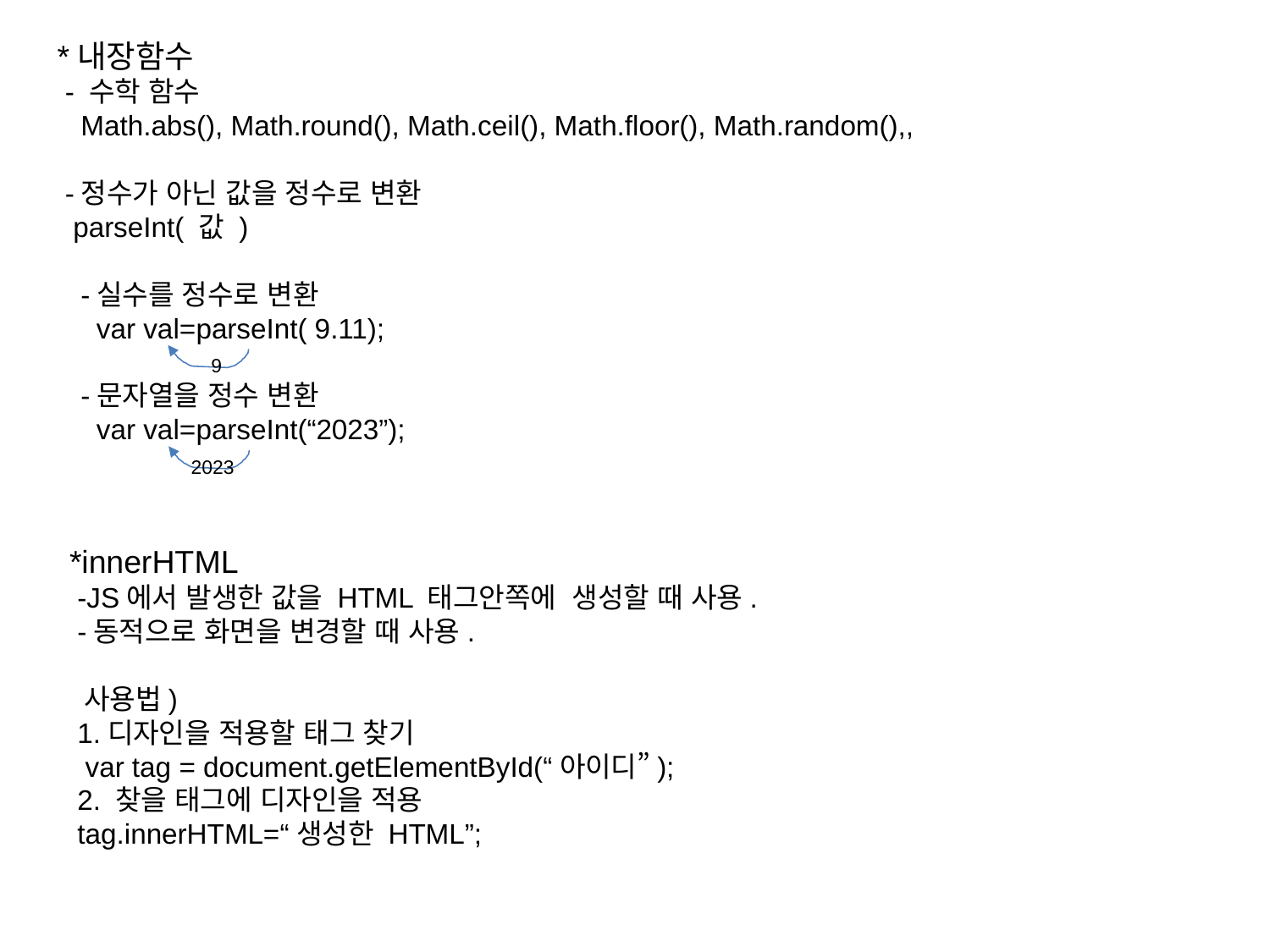

*내장함수
 - 수학 함수
   Math.abs(), Math.round(), Math.ceil(), Math.floor(), Math.random(),,

 -정수가 아닌 값을 정수로 변환
  parseInt( 값 )

   -실수를 정수로 변환
     var val=parseInt( 9.11);

   -문자열을 정수 변환
     var val=parseInt(“2023”);

9

2023
*innerHTML
 -JS에서 발생한 값을 HTML 태그안쪽에  생성할 때 사용.
 -동적으로 화면을 변경할 때 사용.

 사용법)
 1.디자인을 적용할 태그 찾기
  var tag = document.getElementById(“아이디”);
 2. 찾을 태그에 디자인을 적용
 tag.innerHTML=“생성한 HTML”;